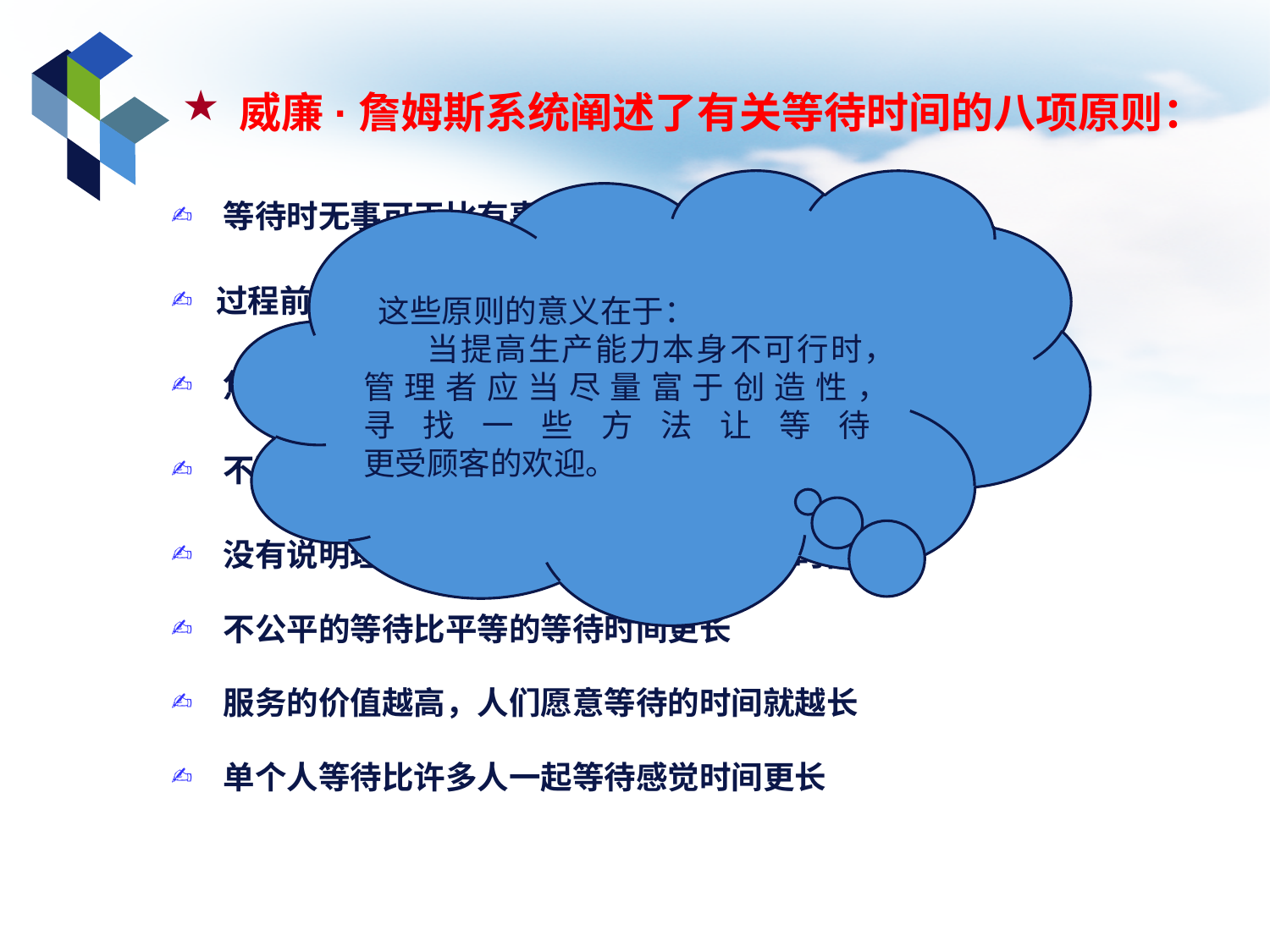

威廉·詹姆斯系统阐述了有关等待时间的八项原则：
 这些原则的意义在于：
      当提高生产能力本身不可行时，
管理者应当尽量富于创造性，
寻找一些方法让等待
更受顾客的欢迎。
  等待时无事可干比有事可干感觉时间更长
 过程前等待的时间感觉比过程中等待的时间更长
  焦虑使等待看起来时间更长
  不确定的等待比已知的、有限的等待时间更长
  没有说明理由的等待比说明了理由的等待时间更长
  不公平的等待比平等的等待时间更长
  服务的价值越高，人们愿意等待的时间就越长
  单个人等待比许多人一起等待感觉时间更长